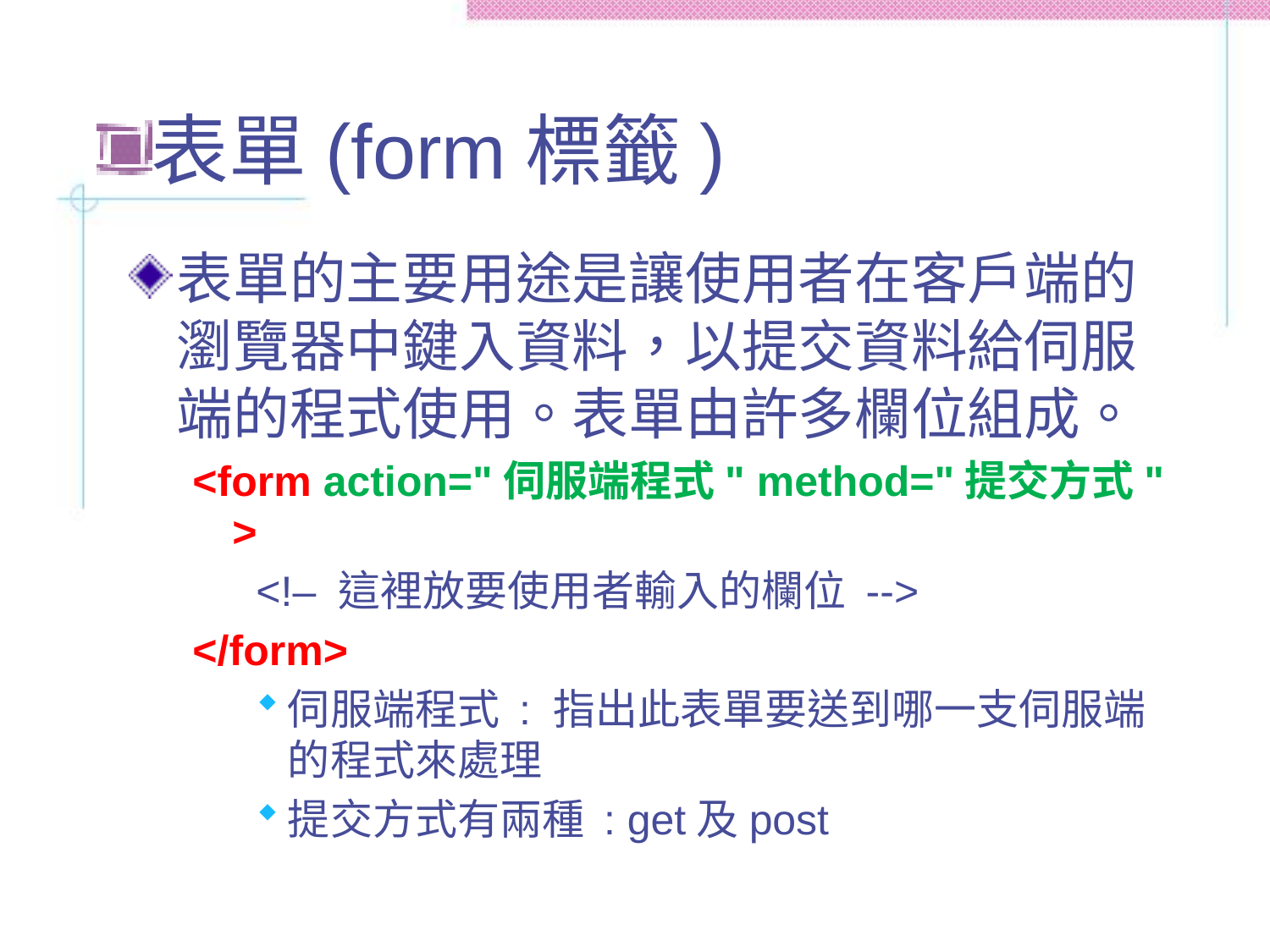

# 表單(form標籤)
表單的主要用途是讓使用者在客戶端的瀏覽器中鍵入資料，以提交資料給伺服端的程式使用。表單由許多欄位組成。
<form action="伺服端程式" method="提交方式" >
<!– 這裡放要使用者輸入的欄位 -->
</form>
伺服端程式 : 指出此表單要送到哪一支伺服端的程式來處理
提交方式有兩種 : get及post

1